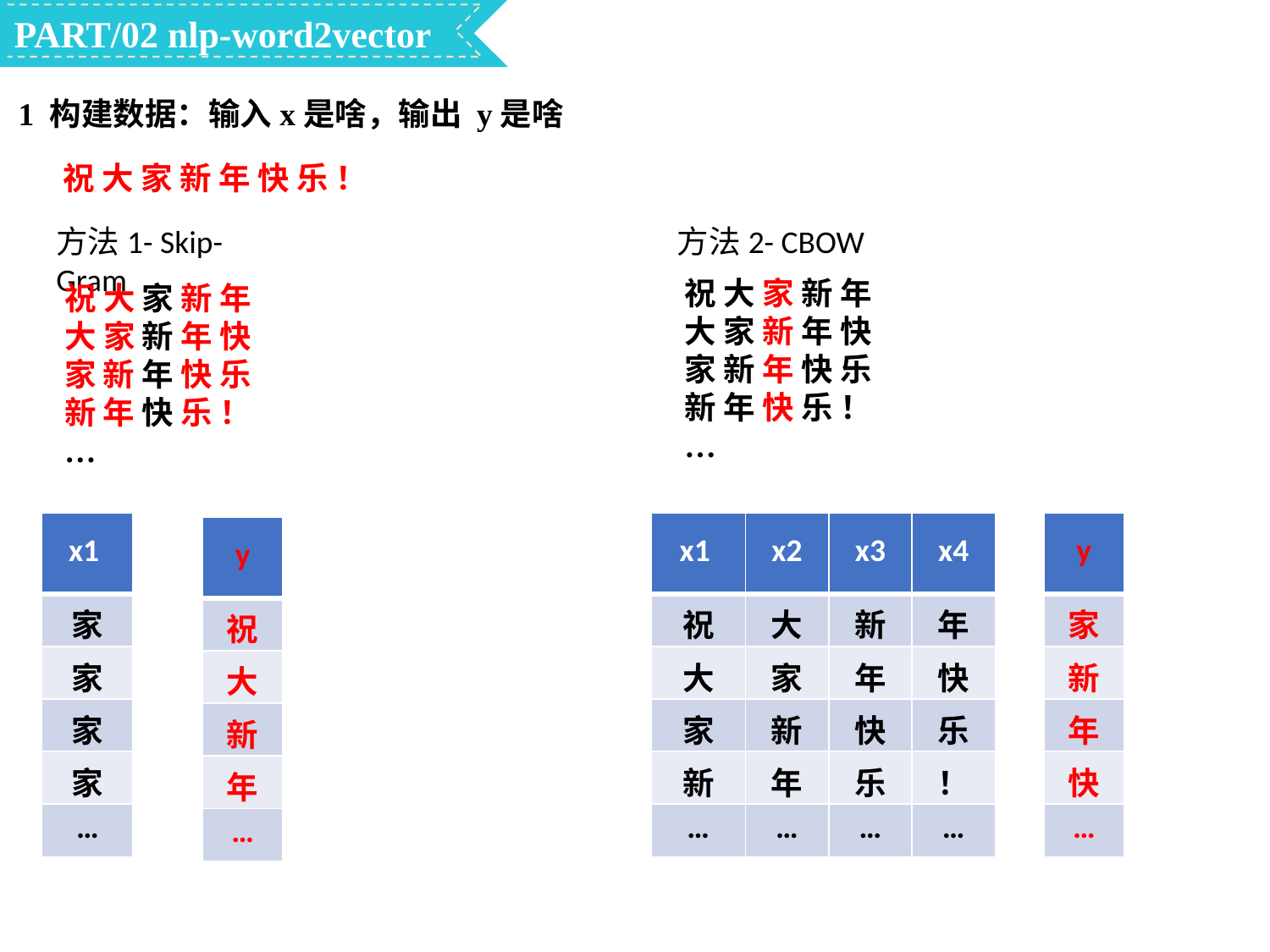

PART/02 nlp-word2vector
1 构建数据：输入x是啥，输出 y是啥
祝 大 家 新 年 快 乐 ！
方法1- Skip-Gram
方法2- CBOW
祝 大 家 新 年
大 家 新 年 快
家 新 年 快 乐
新 年 快 乐 ！
…
祝 大 家 新 年
大 家 新 年 快
家 新 年 快 乐
新 年 快 乐 ！
…
| x1 |
| --- |
| 家 |
| 家 |
| 家 |
| 家 |
| … |
| x1 | x2 | x3 | x4 |
| --- | --- | --- | --- |
| 祝 | 大 | 新 | 年 |
| 大 | 家 | 年 | 快 |
| 家 | 新 | 快 | 乐 |
| 新 | 年 | 乐 | ！ |
| … | … | … | … |
| y |
| --- |
| 家 |
| 新 |
| 年 |
| 快 |
| … |
| y |
| --- |
| 祝 |
| 大 |
| 新 |
| 年 |
| … |